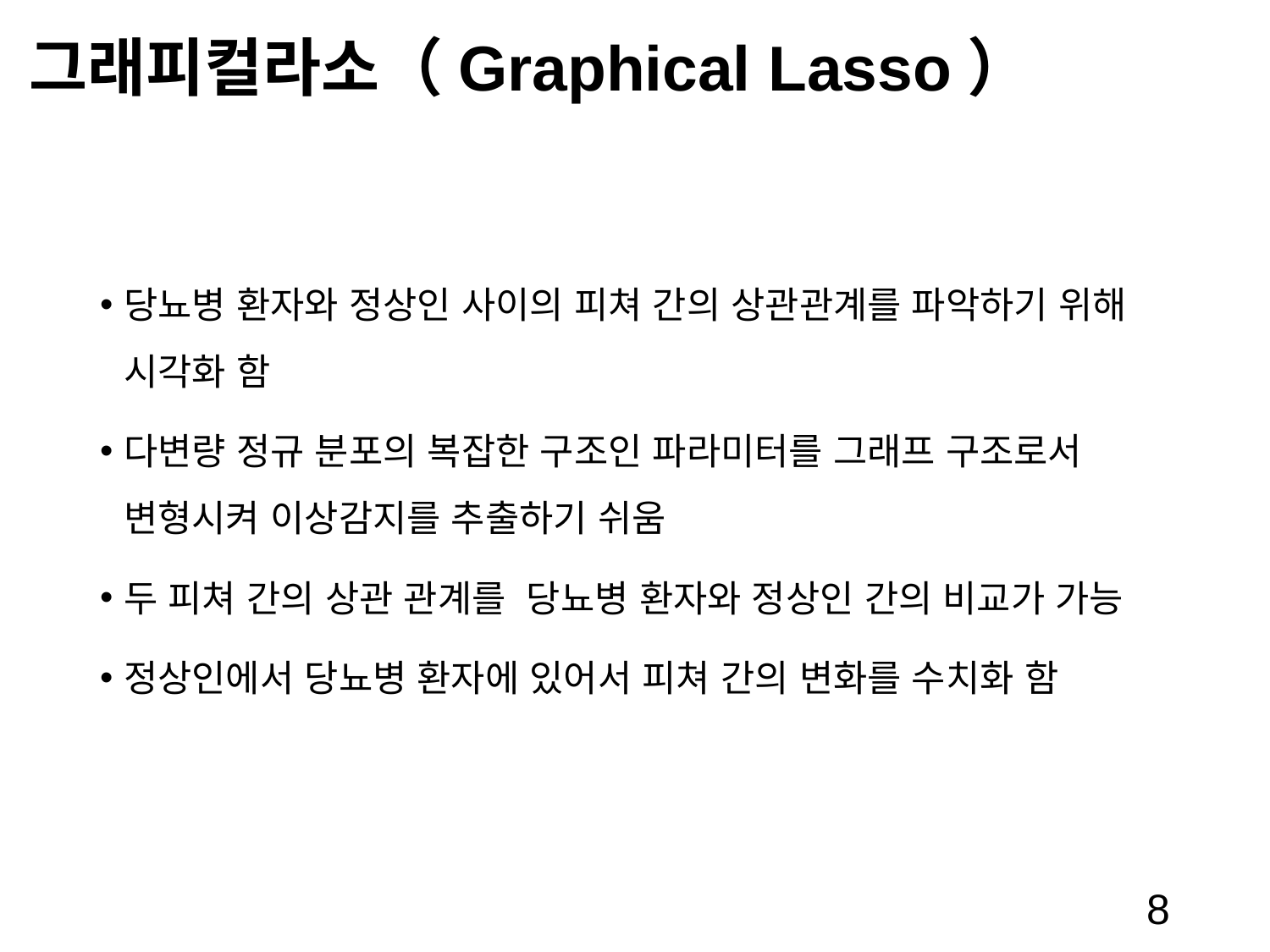

# 그래피컬라소（Graphical Lasso）
당뇨병 환자와 정상인 사이의 피쳐 간의 상관관계를 파악하기 위해 시각화 함
다변량 정규 분포의 복잡한 구조인 파라미터를 그래프 구조로서 변형시켜 이상감지를 추출하기 쉬움
두 피쳐 간의 상관 관계를  당뇨병 환자와 정상인 간의 비교가 가능
정상인에서 당뇨병 환자에 있어서 피쳐 간의 변화를 수치화 함

8